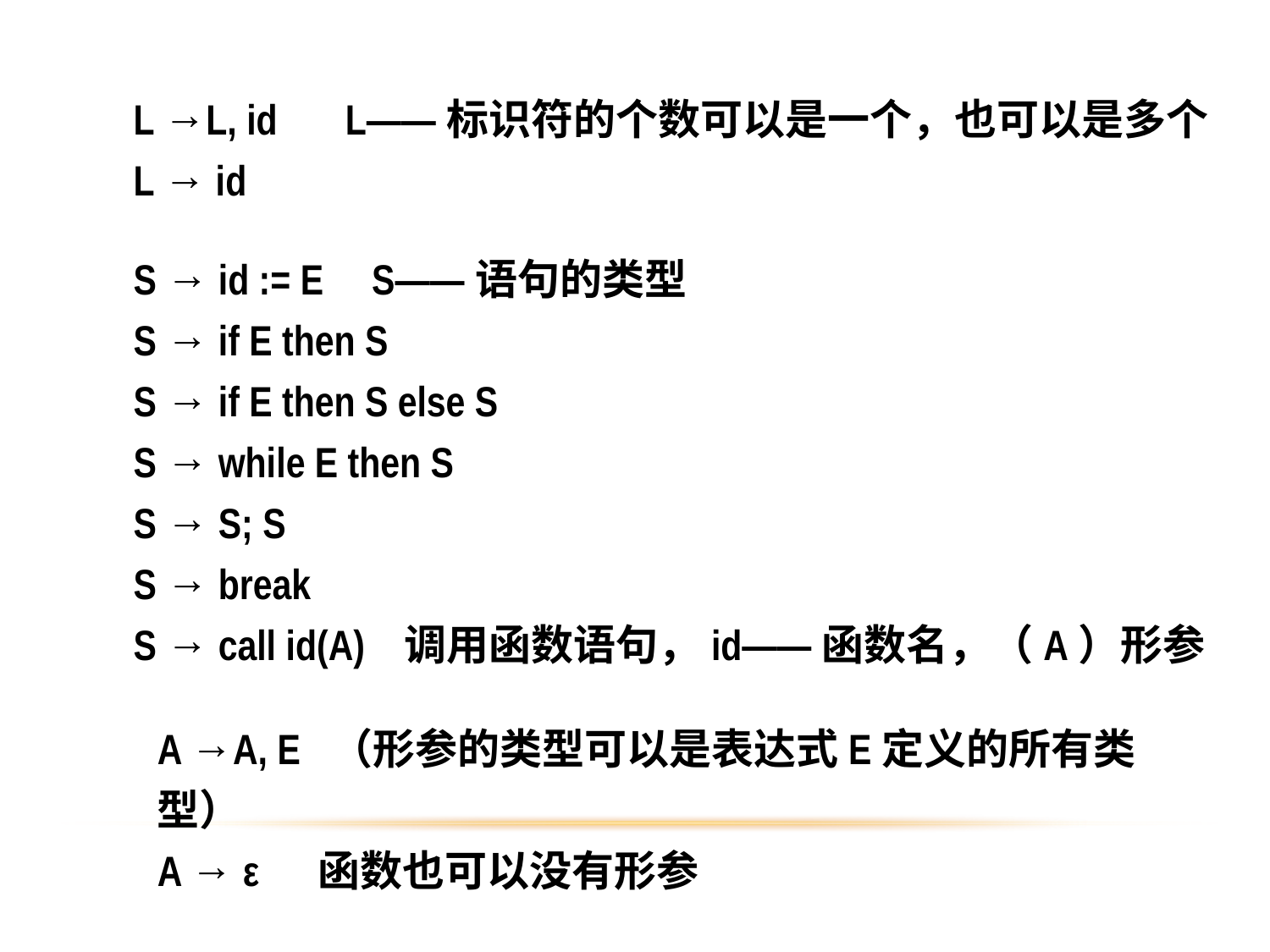

L →L, id       L——标识符的个数可以是一个，也可以是多个
L → id
S → id := E     S——语句的类型
S → if E then S
S → if E then S else S
S → while E then S
S → S; S
S → break
S → call id(A)   调用函数语句，id——函数名，（A）形参
A →A, E  （形参的类型可以是表达式E定义的所有类型）
A → ε     函数也可以没有形参